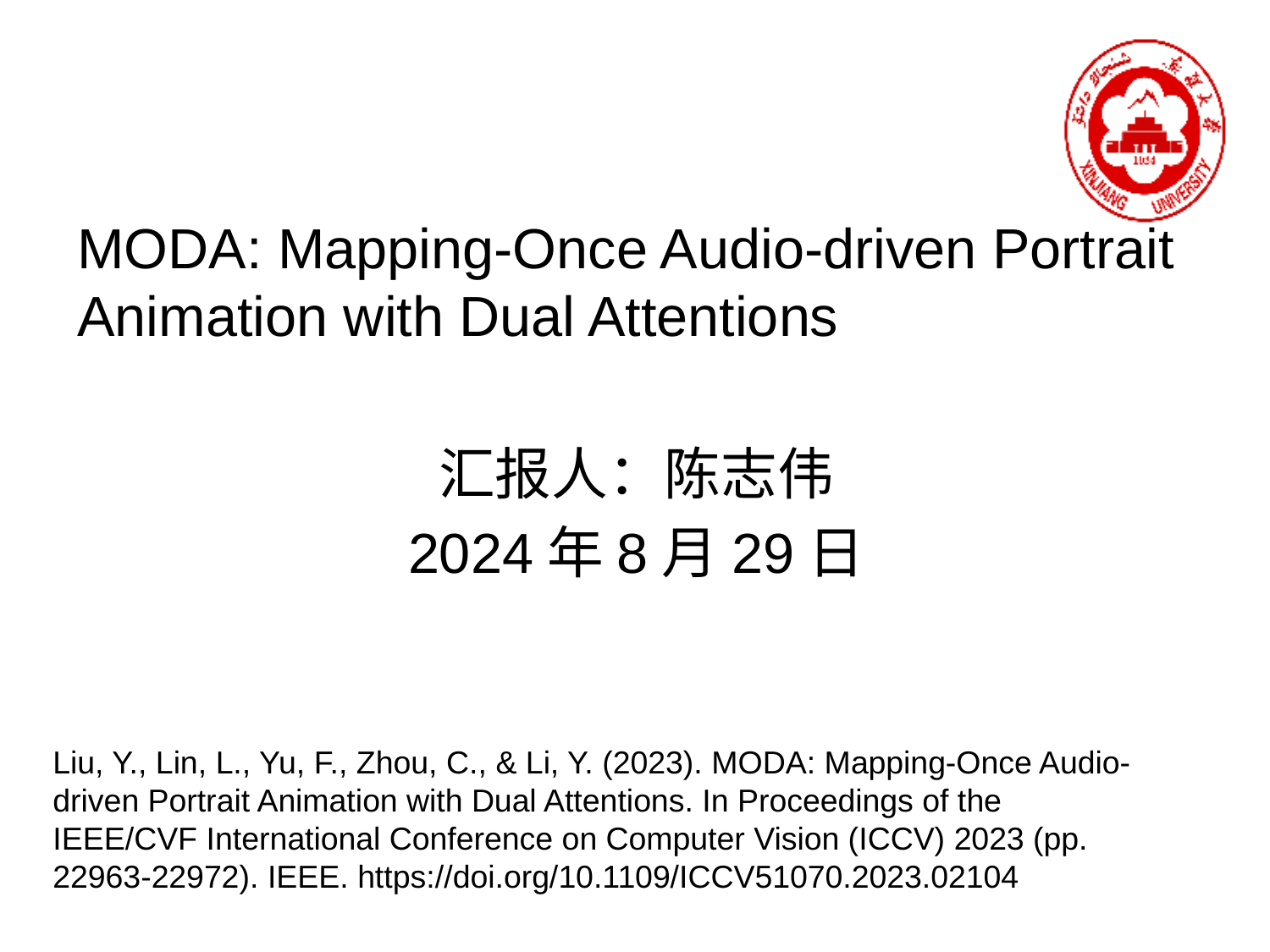

MODA: Mapping-Once Audio-driven Portrait Animation with Dual Attentions

汇报人：陈志伟
2024年8月29日
Liu, Y., Lin, L., Yu, F., Zhou, C., & Li, Y. (2023). MODA: Mapping-Once Audio-driven Portrait Animation with Dual Attentions. In Proceedings of the IEEE/CVF International Conference on Computer Vision (ICCV) 2023 (pp. 22963-22972). IEEE. https://doi.org/10.1109/ICCV51070.2023.02104